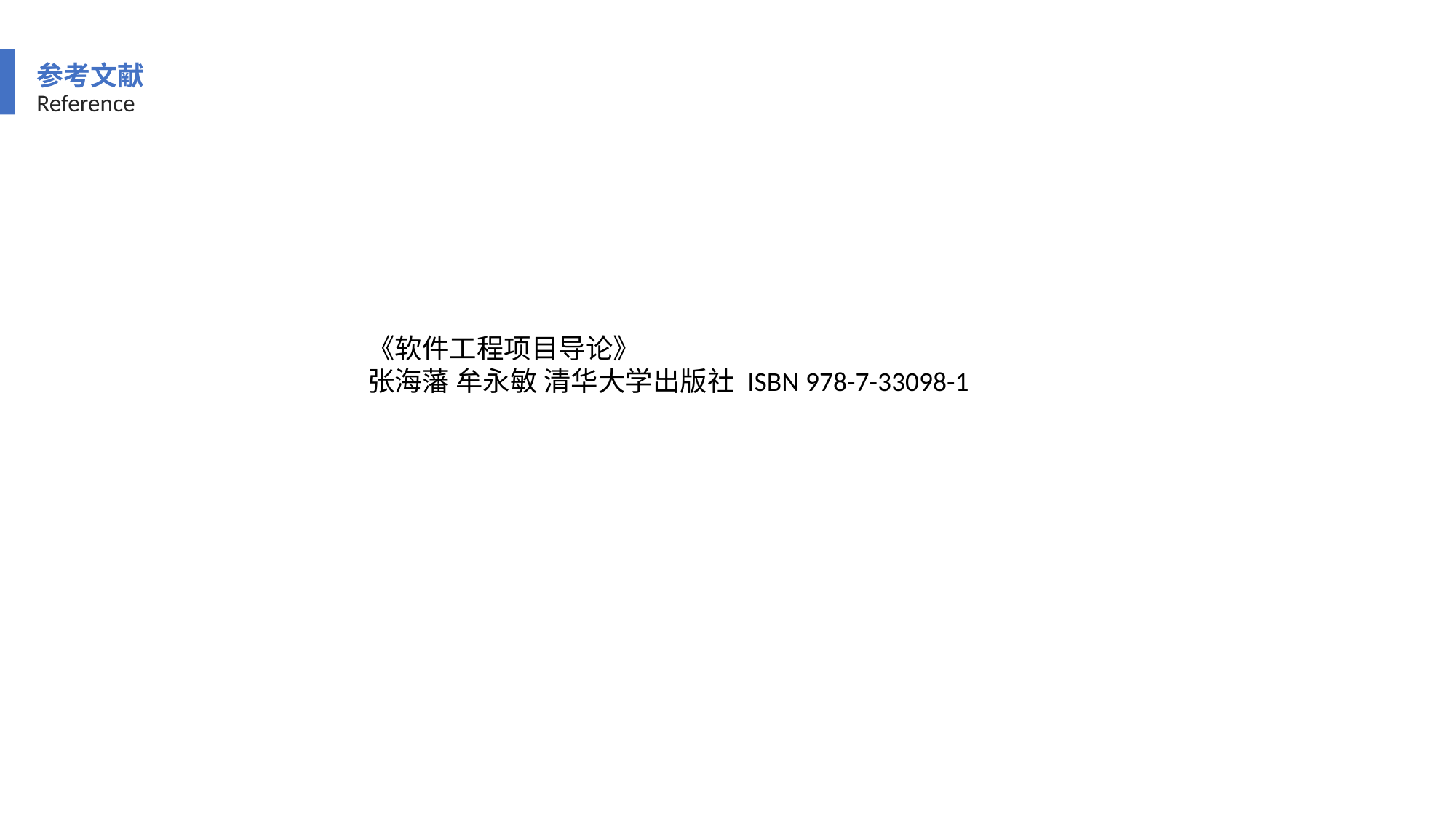

参考文献
Reference

《软件工程项目导论》
张海藩 牟永敏 清华大学出版社 ISBN 978-7-33098-1